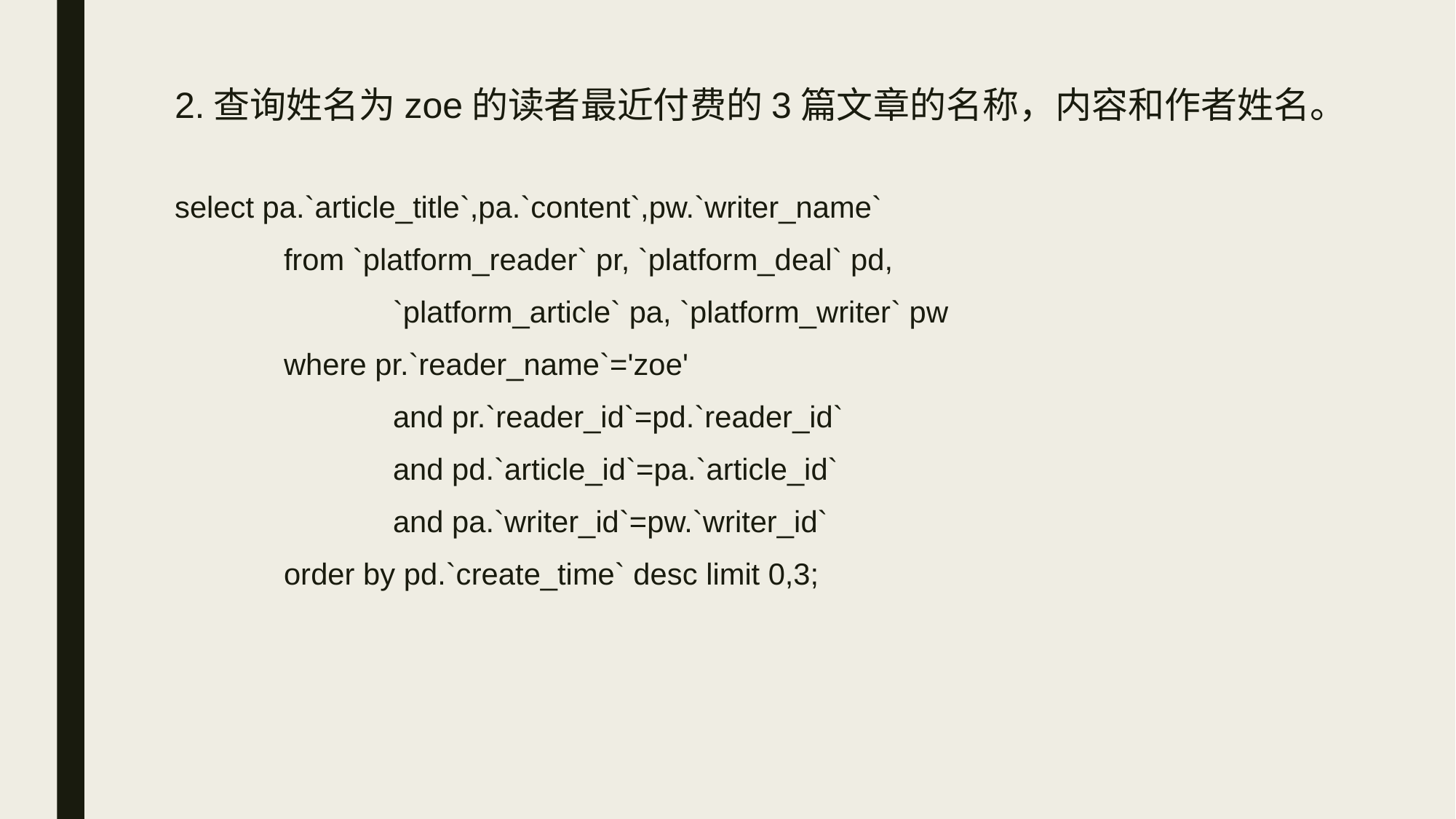

# 2.查询姓名为zoe的读者最近付费的3篇文章的名称，内容和作者姓名。
select pa.`article_title`,pa.`content`,pw.`writer_name`
	from `platform_reader` pr, `platform_deal` pd,
		`platform_article` pa, `platform_writer` pw
	where pr.`reader_name`='zoe'
		and pr.`reader_id`=pd.`reader_id`
		and pd.`article_id`=pa.`article_id`
		and pa.`writer_id`=pw.`writer_id`
	order by pd.`create_time` desc limit 0,3;